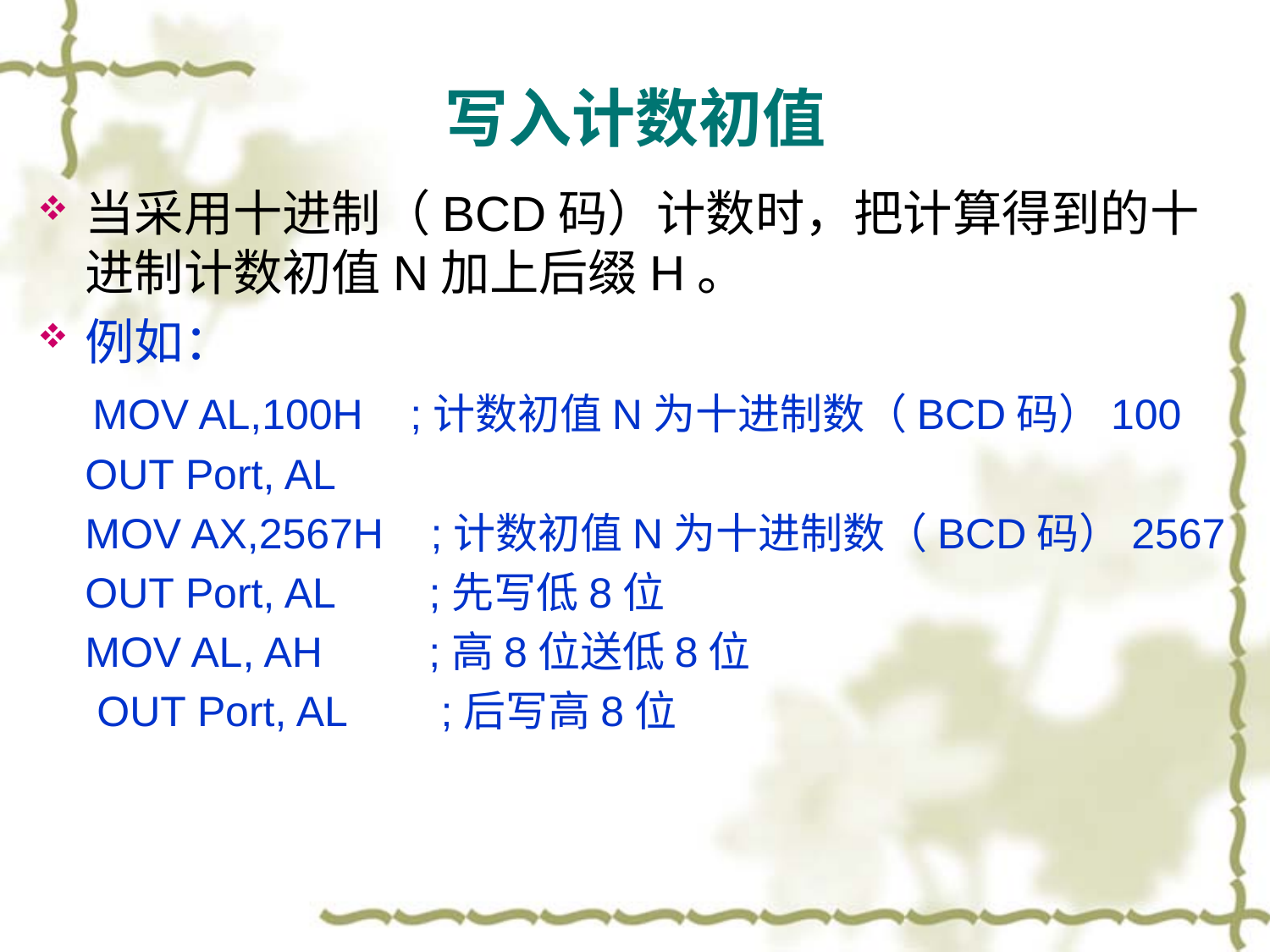

# 写入计数初值
当采用十进制（BCD码）计数时，把计算得到的十进制计数初值N加上后缀H。
例如：
    MOV AL,100H    ;计数初值N为十进制数（BCD码）100
    OUT Port, AL
    MOV AX,2567H    ;计数初值N为十进制数（BCD码）2567
    OUT Port, AL        ;先写低8位
    MOV AL, AH         ;高8位送低8位
     OUT Port, AL        ;后写高8位